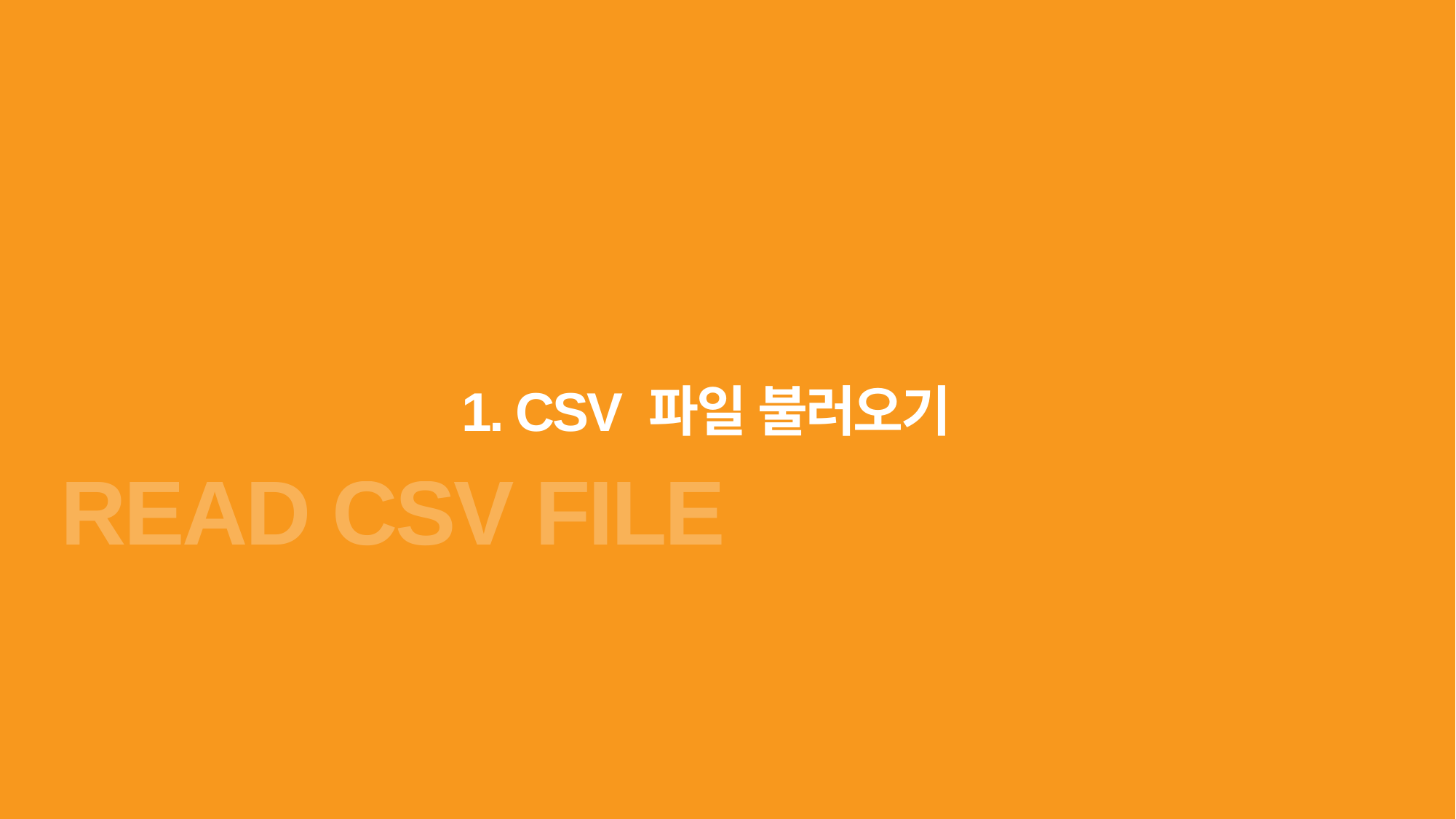

1. CSV 파일 불러오기
READ CSV FILE